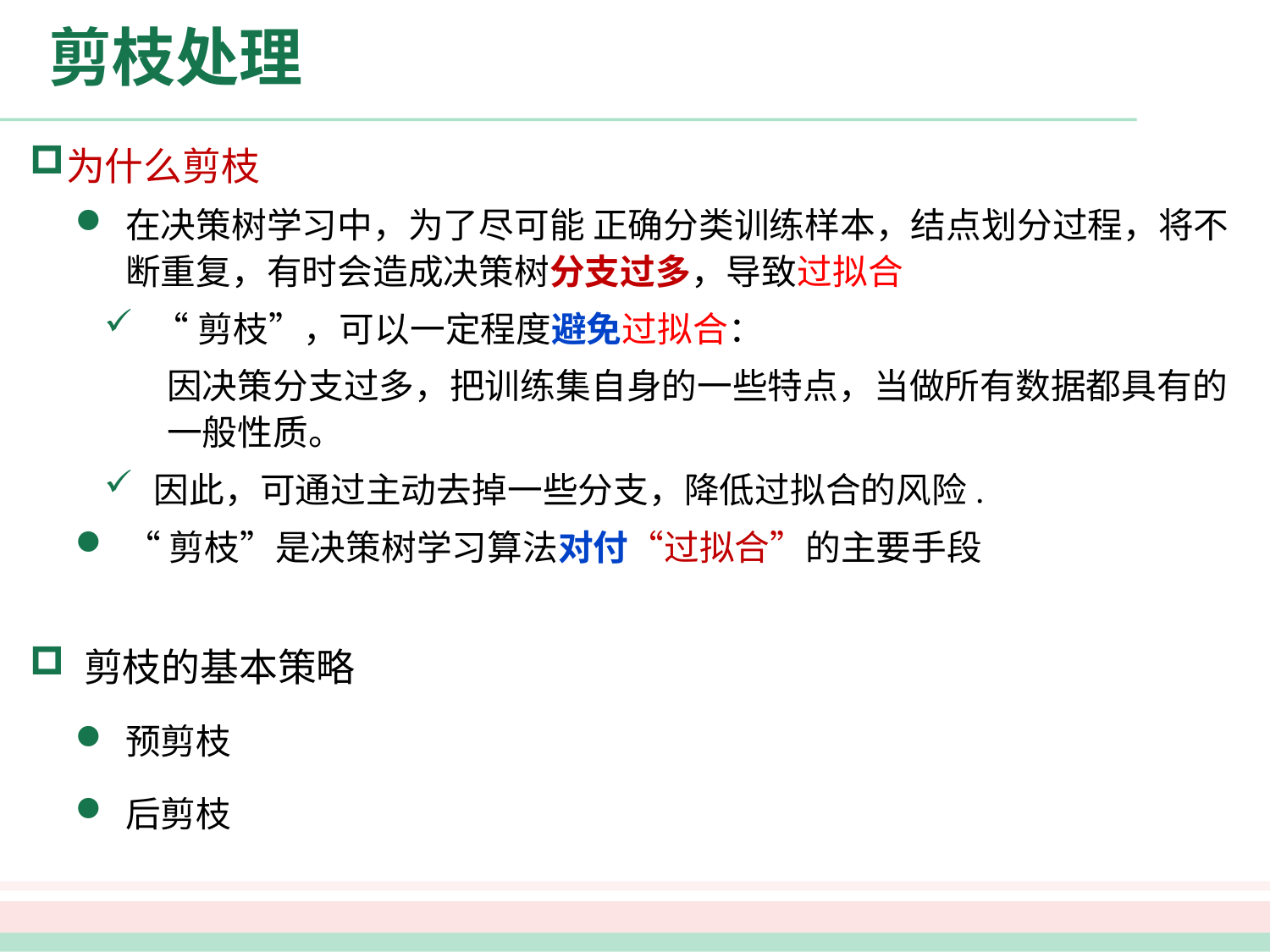

# 剪枝处理
为什么剪枝
在决策树学习中，为了尽可能 正确分类训练样本，结点划分过程，将不断重复，有时会造成决策树分支过多，导致过拟合
“剪枝”，可以一定程度避免过拟合：
因决策分支过多，把训练集自身的一些特点，当做所有数据都具有的一般性质。
因此，可通过主动去掉一些分支，降低过拟合的风险.
“剪枝”是决策树学习算法对付“过拟合”的主要手段

 剪枝的基本策略
预剪枝
后剪枝